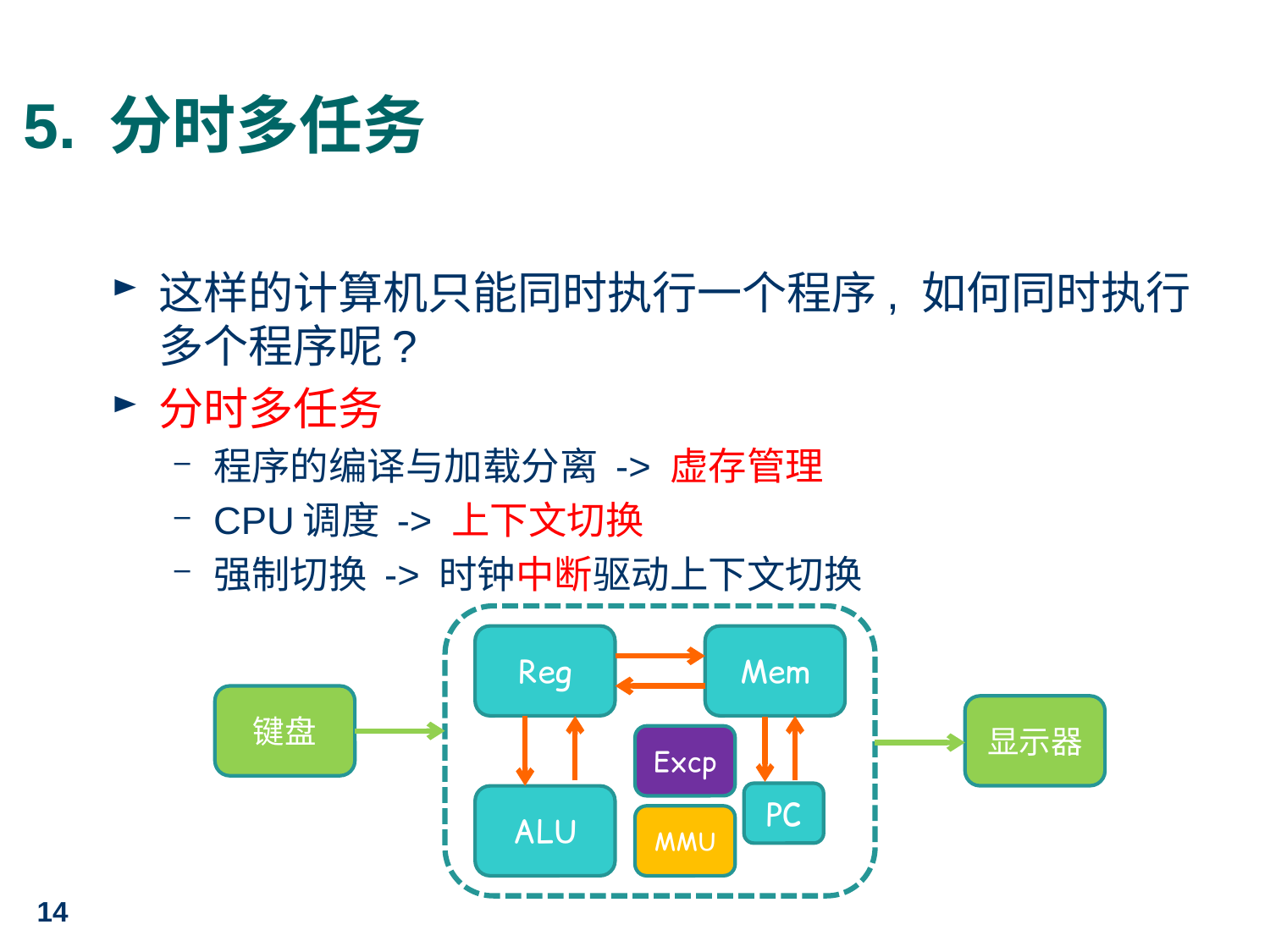

# 5. 分时多任务
这样的计算机只能同时执行一个程序, 如何同时执行多个程序呢?
分时多任务
程序的编译与加载分离 -> 虚存管理
CPU调度 -> 上下文切换
强制切换 -> 时钟中断驱动上下文切换

Reg
Mem
ALU
键盘
显示器
Excp
PC
MMU
14